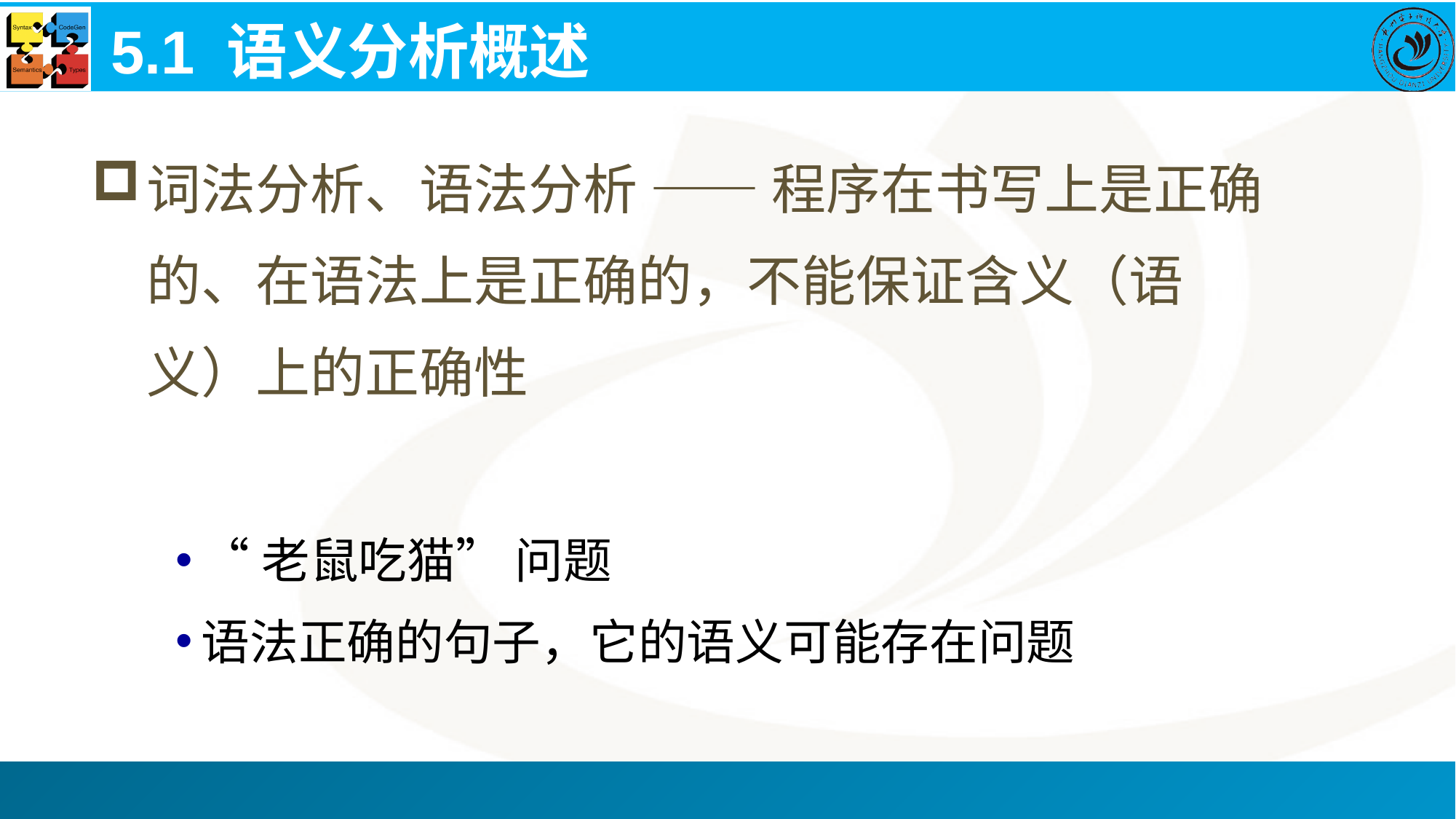

# 5.1 语义分析概述
词法分析、语法分析 —— 程序在书写上是正确的、在语法上是正确的，不能保证含义（语义）上的正确性

“老鼠吃猫” 问题
语法正确的句子，它的语义可能存在问题
5